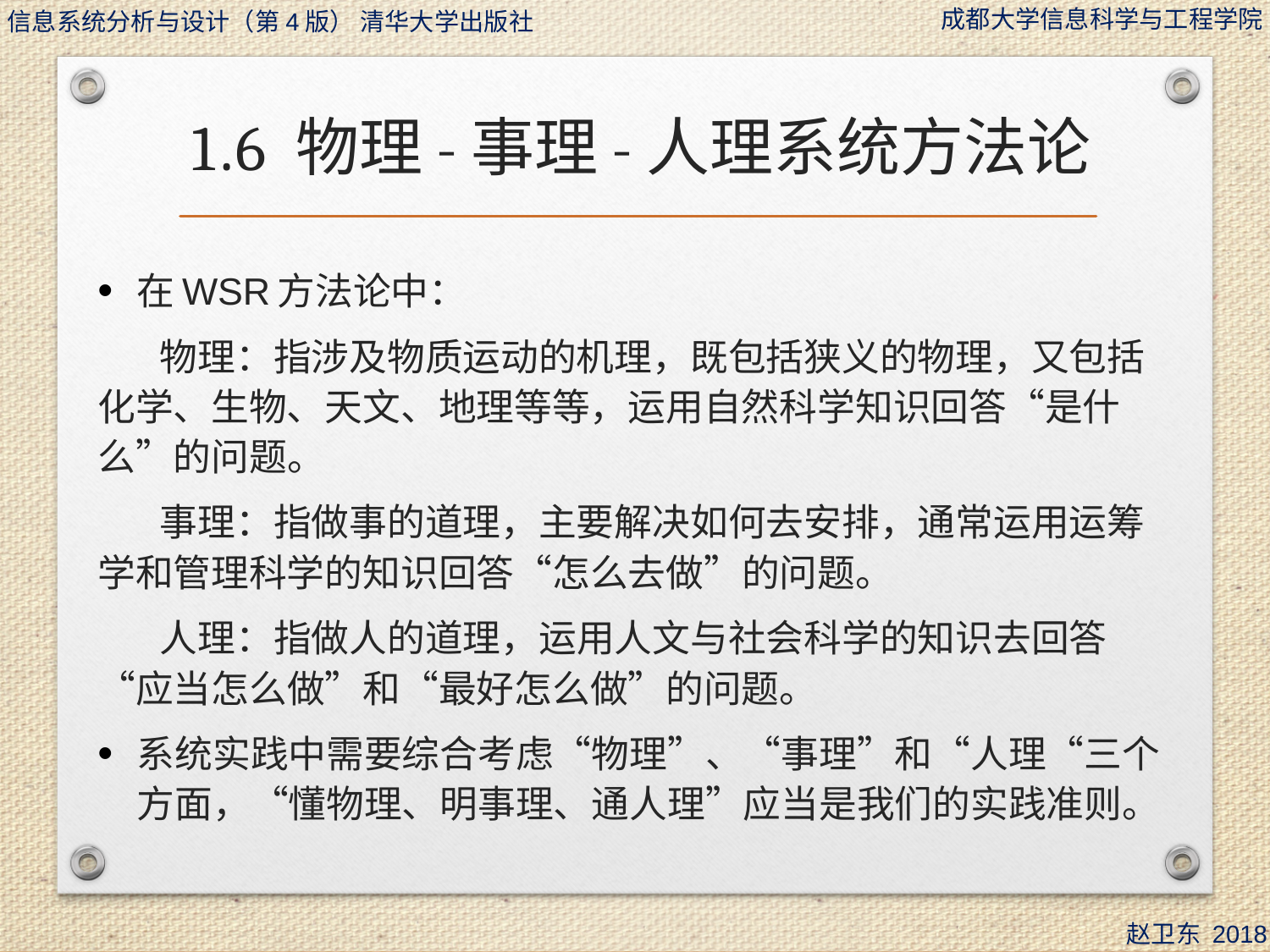

# 1.6 物理-事理-人理系统方法论
在WSR方法论中：
物理：指涉及物质运动的机理，既包括狭义的物理，又包括化学、生物、天文、地理等等，运用自然科学知识回答“是什么”的问题。
事理：指做事的道理，主要解决如何去安排，通常运用运筹学和管理科学的知识回答“怎么去做”的问题。
人理：指做人的道理，运用人文与社会科学的知识去回答“应当怎么做”和“最好怎么做”的问题。
系统实践中需要综合考虑“物理”、“事理”和“人理“三个方面，“懂物理、明事理、通人理”应当是我们的实践准则。